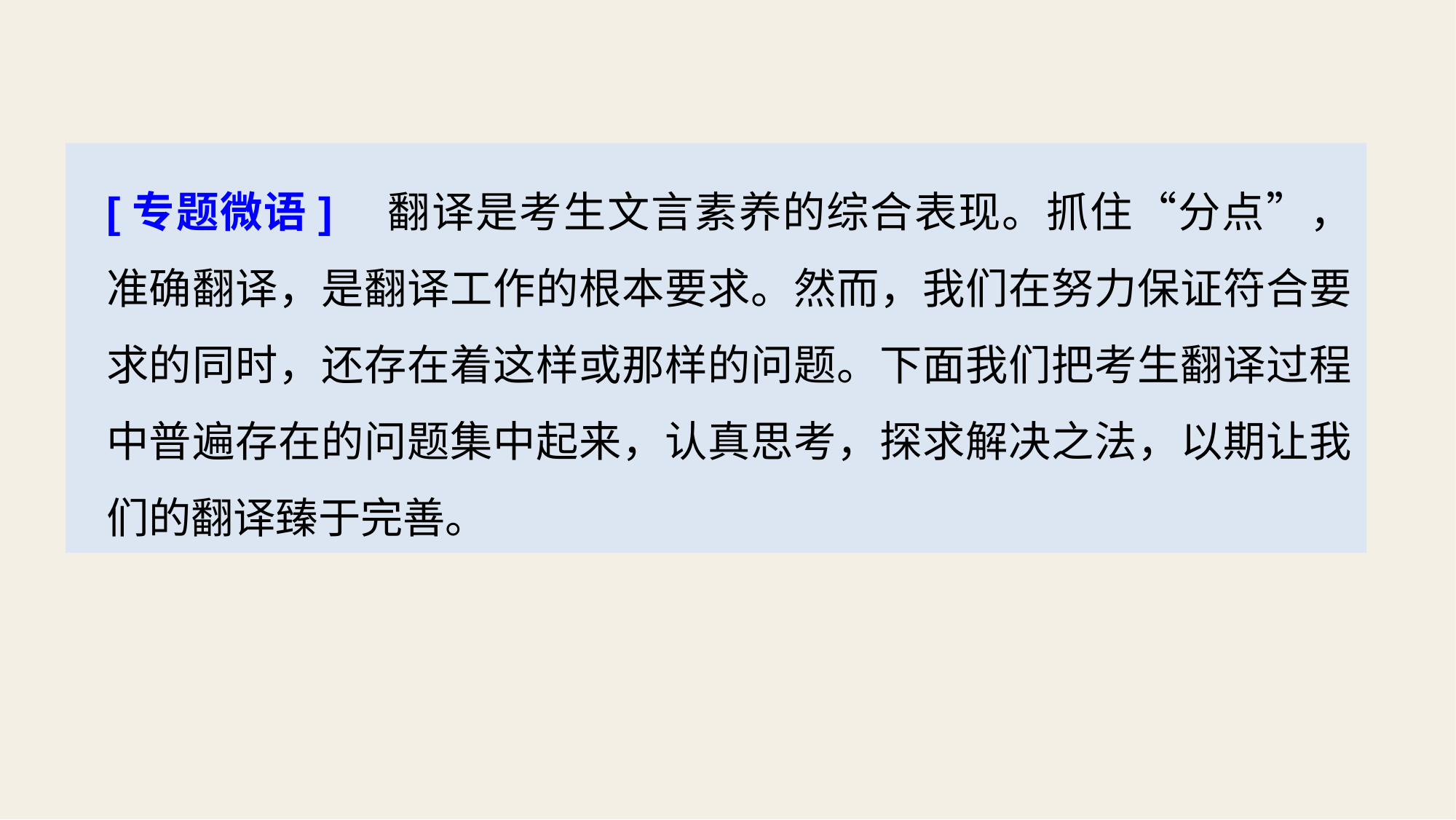

[专题微语]　翻译是考生文言素养的综合表现。抓住“分点”，准确翻译，是翻译工作的根本要求。然而，我们在努力保证符合要求的同时，还存在着这样或那样的问题。下面我们把考生翻译过程中普遍存在的问题集中起来，认真思考，探求解决之法，以期让我们的翻译臻于完善。